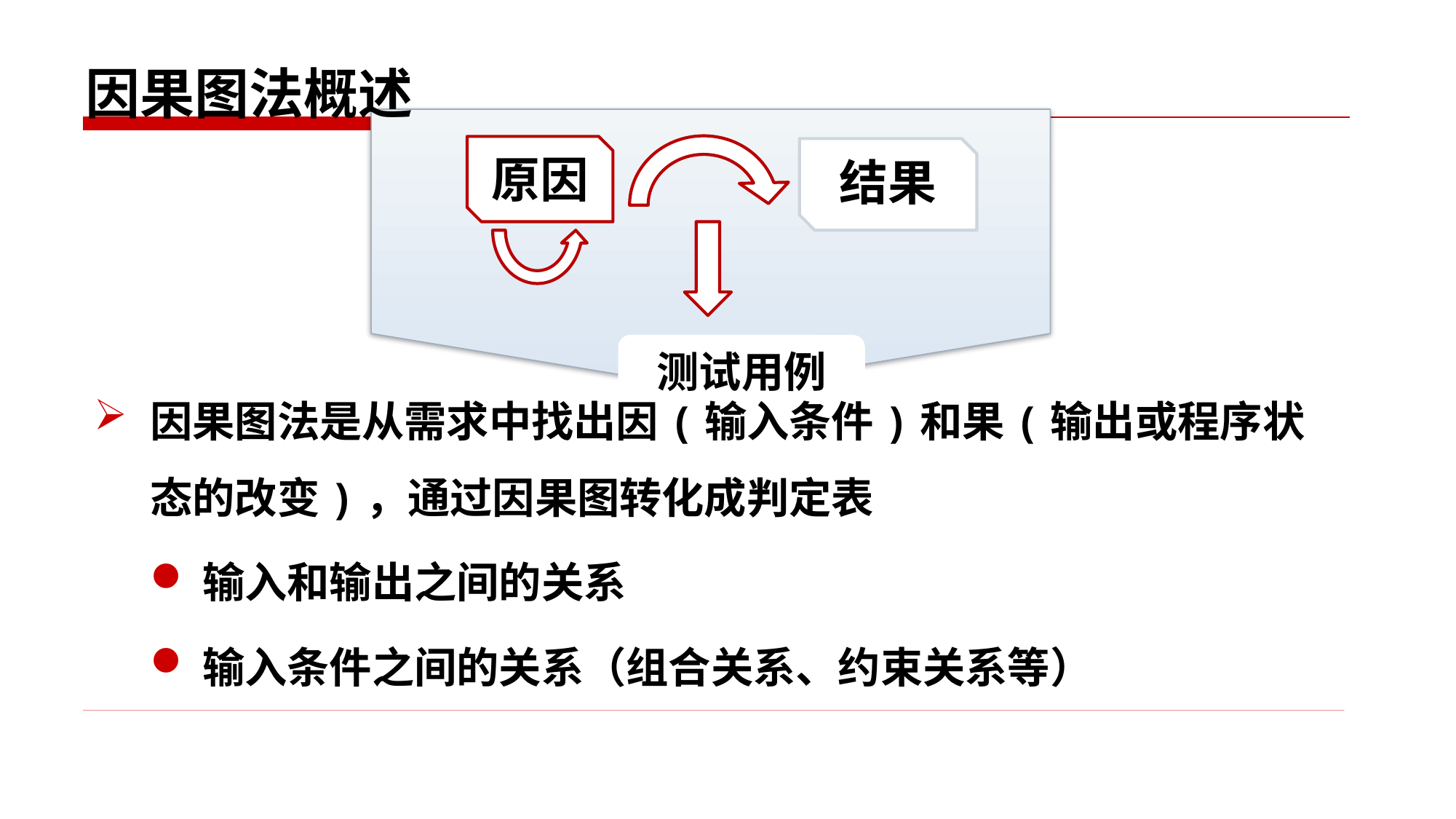

# 因果图法概述

因果图法是从需求中找出因(输入条件)和果(输出或程序状态的改变)，通过因果图转化成判定表
输入和输出之间的关系
输入条件之间的关系（组合关系、约束关系等）

原因
结果

测试用例